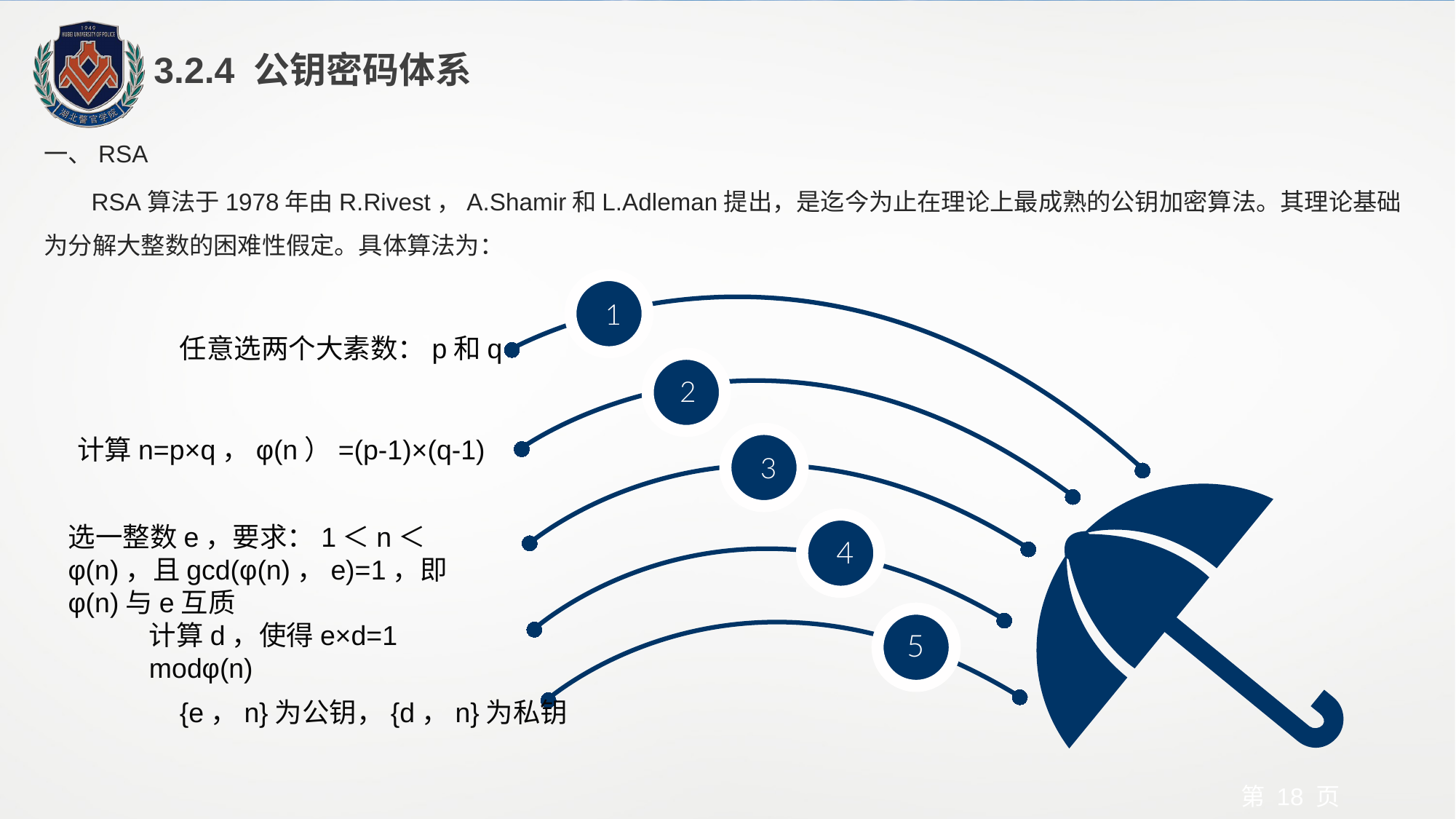

3.2.4 公钥密码体系
一、RSA
       RSA算法于1978年由R.Rivest，A.Shamir和L.Adleman提出，是迄今为止在理论上最成熟的公钥加密算法。其理论基础为分解大整数的困难性假定。具体算法为：

1

任意选两个大素数：p和q

2

计算n=p×q，φ(n）=(p-1)×(q-1)

3

4

选一整数e，要求：1＜n＜φ(n)，且gcd(φ(n)，e)=1，即φ(n)与e互质

5

计算d，使得e×d=1 modφ(n)
{e，n}为公钥，{d，n}为私钥